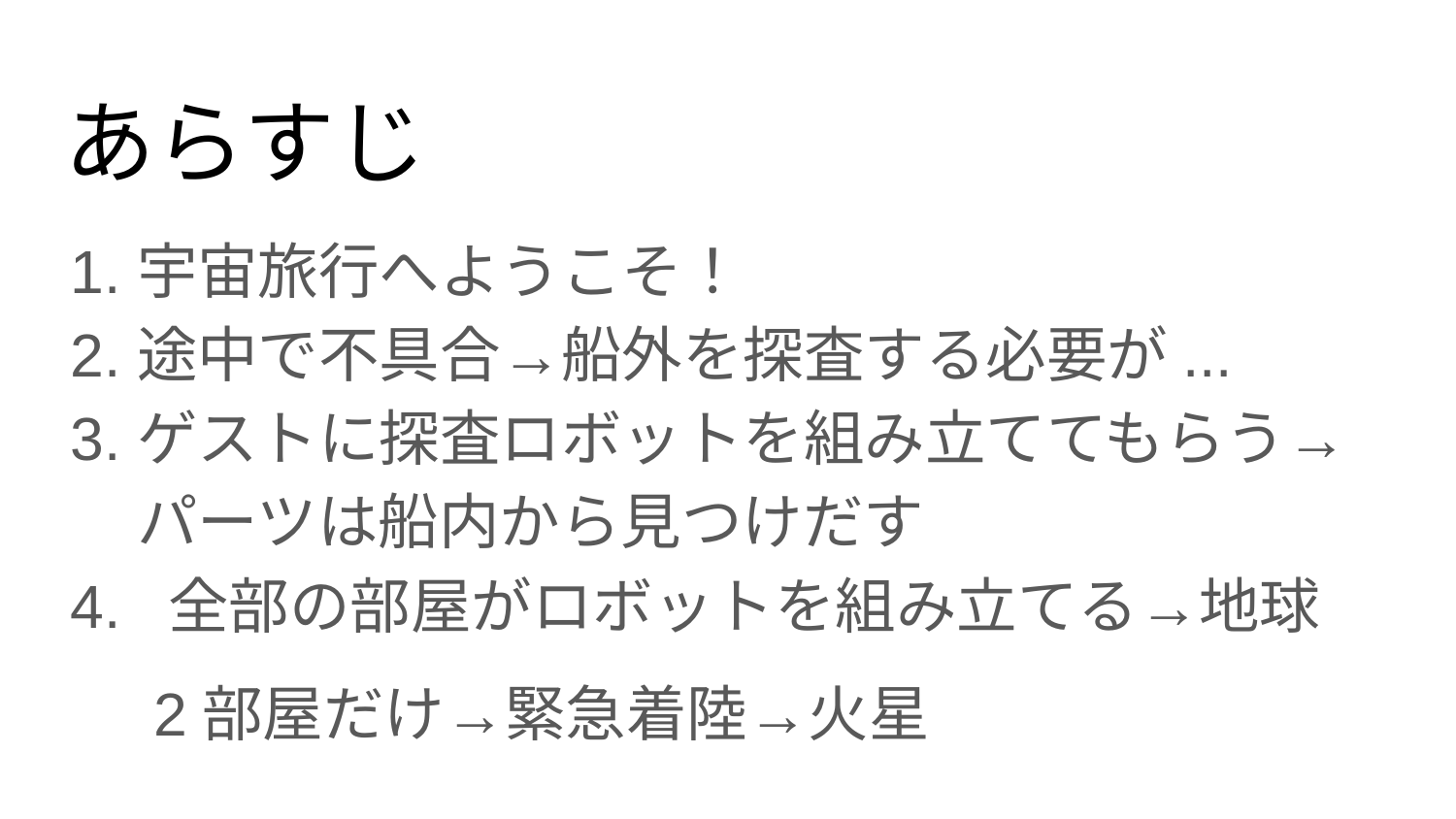

# あらすじ
宇宙旅行へようこそ！
途中で不具合→船外を探査する必要が...
ゲストに探査ロボットを組み立ててもらう→パーツは船内から見つけだす
 全部の部屋がロボットを組み立てる→地球
 2部屋だけ→緊急着陸→火星